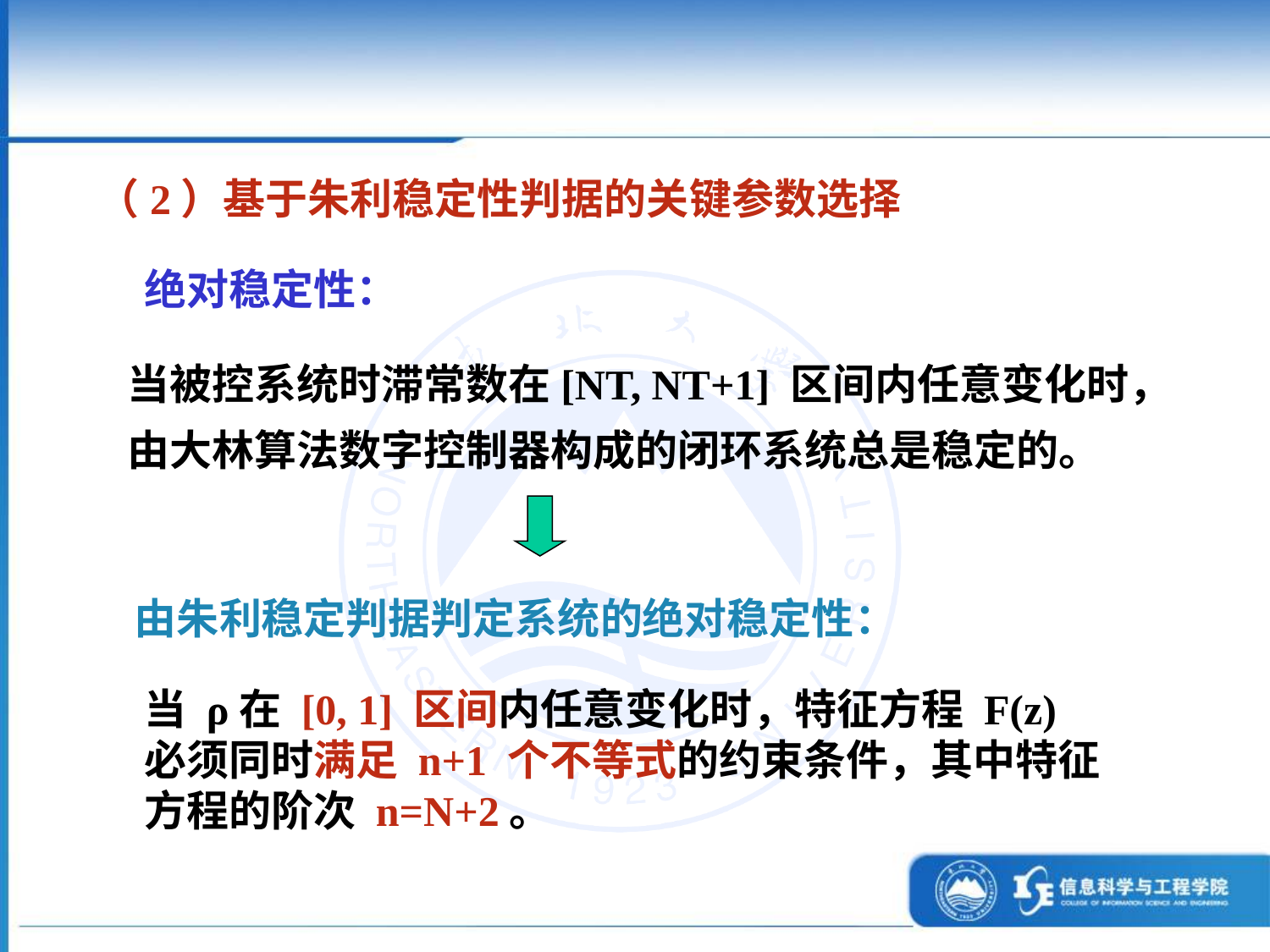

（2）基于朱利稳定性判据的关键参数选择
绝对稳定性：
当被控系统时滞常数在[NT, NT+1] 区间内任意变化时，由大林算法数字控制器构成的闭环系统总是稳定的。

由朱利稳定判据判定系统的绝对稳定性：
当 ρ在 [0, 1] 区间内任意变化时，特征方程 F(z) 必须同时满足 n+1 个不等式的约束条件，其中特征方程的阶次 n=N+2。